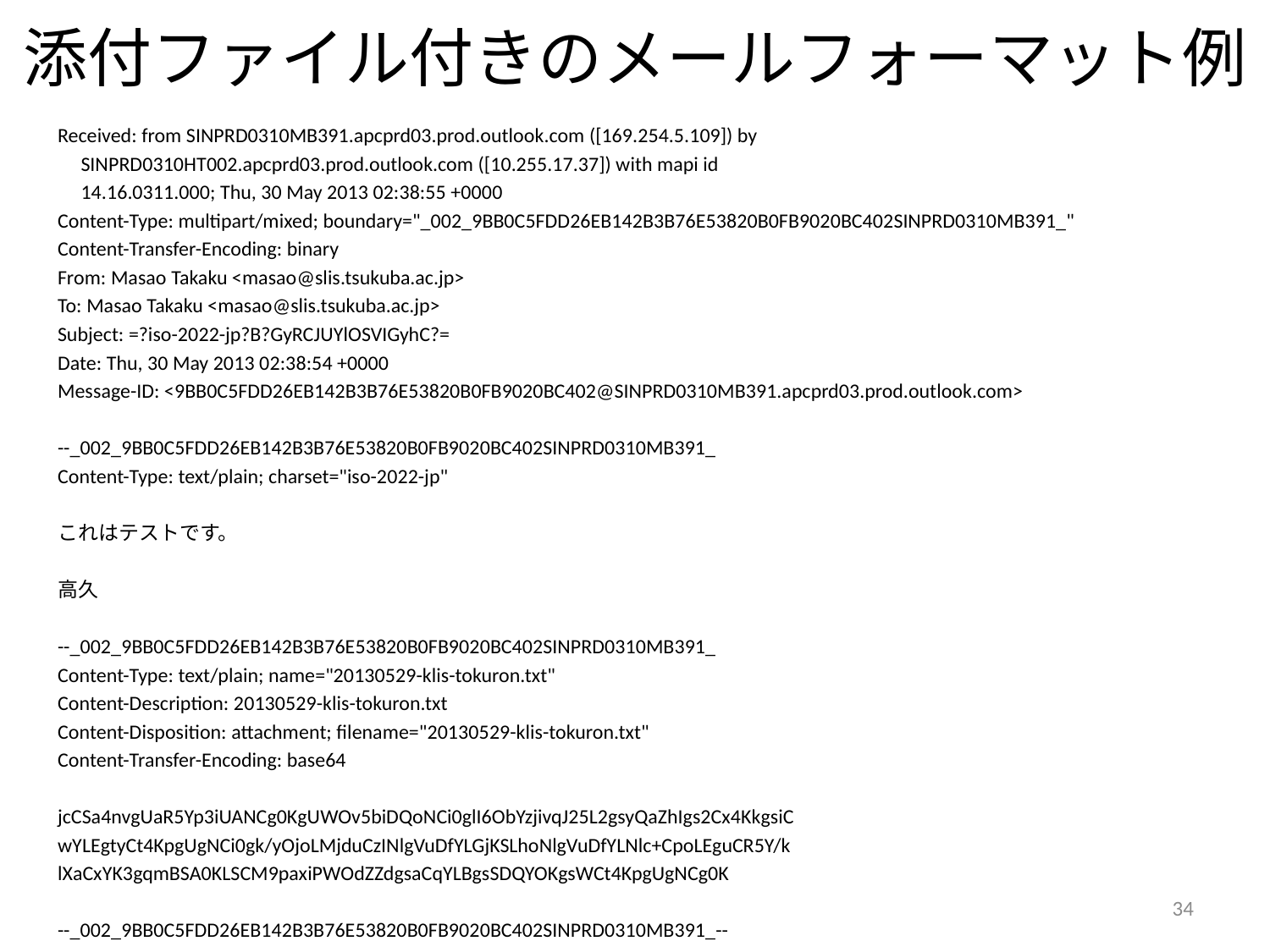

# 添付ファイル付きのメールフォーマット例
Received: from SINPRD0310MB391.apcprd03.prod.outlook.com ([169.254.5.109]) by
     SINPRD0310HT002.apcprd03.prod.outlook.com ([10.255.17.37]) with mapi id
     14.16.0311.000; Thu, 30 May 2013 02:38:55 +0000
Content-Type: multipart/mixed; boundary="_002_9BB0C5FDD26EB142B3B76E53820B0FB9020BC402SINPRD0310MB391_"
Content-Transfer-Encoding: binary
From: Masao Takaku <masao@slis.tsukuba.ac.jp>
To: Masao Takaku <masao@slis.tsukuba.ac.jp>
Subject: =?iso-2022-jp?B?GyRCJUYlOSVIGyhC?=
Date: Thu, 30 May 2013 02:38:54 +0000
Message-ID: <9BB0C5FDD26EB142B3B76E53820B0FB9020BC402@SINPRD0310MB391.apcprd03.prod.outlook.com>

--_002_9BB0C5FDD26EB142B3B76E53820B0FB9020BC402SINPRD0310MB391_
Content-Type: text/plain; charset="iso-2022-jp"

これはテストです。

高久

--_002_9BB0C5FDD26EB142B3B76E53820B0FB9020BC402SINPRD0310MB391_
Content-Type: text/plain; name="20130529-klis-tokuron.txt"
Content-Description: 20130529-klis-tokuron.txt
Content-Disposition: attachment; filename="20130529-klis-tokuron.txt"
Content-Transfer-Encoding: base64

jcCSa4nvgUaR5Yp3iUANCg0KgUWOv5biDQoNCi0glI6ObYzjivqJ25L2gsyQaZhIgs2Cx4KkgsiC
wYLEgtyCt4KpgUgNCi0gk/yOjoLMjduCzINlgVuDfYLGjKSLhoNlgVuDfYLNlc+CpoLEguCR5Y/k
lXaCxYK3gqmBSA0KLSCM9paxiPWOdZZdgsaCqYLBgsSDQYOKgsWCt4KpgUgNCg0K

--_002_9BB0C5FDD26EB142B3B76E53820B0FB9020BC402SINPRD0310MB391_--

34